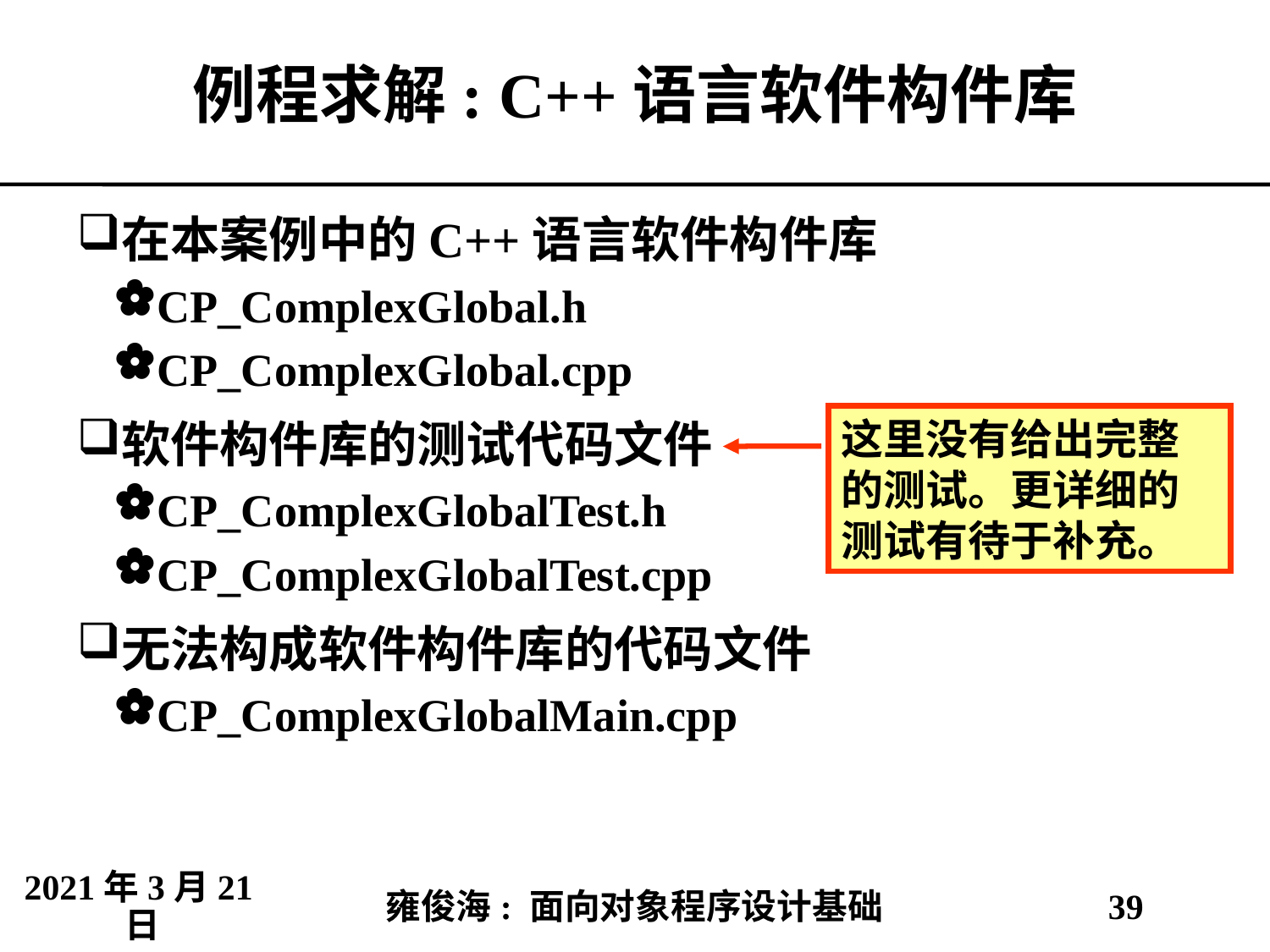

# 例程求解: C++语言软件构件库

在本案例中的C++语言软件构件库
CP_ComplexGlobal.h
CP_ComplexGlobal.cpp
软件构件库的测试代码文件
CP_ComplexGlobalTest.h
CP_ComplexGlobalTest.cpp
无法构成软件构件库的代码文件
CP_ComplexGlobalMain.cpp
这里没有给出完整的测试。更详细的测试有待于补充。
2021年3月21日
雍俊海: 面向对象程序设计基础
39